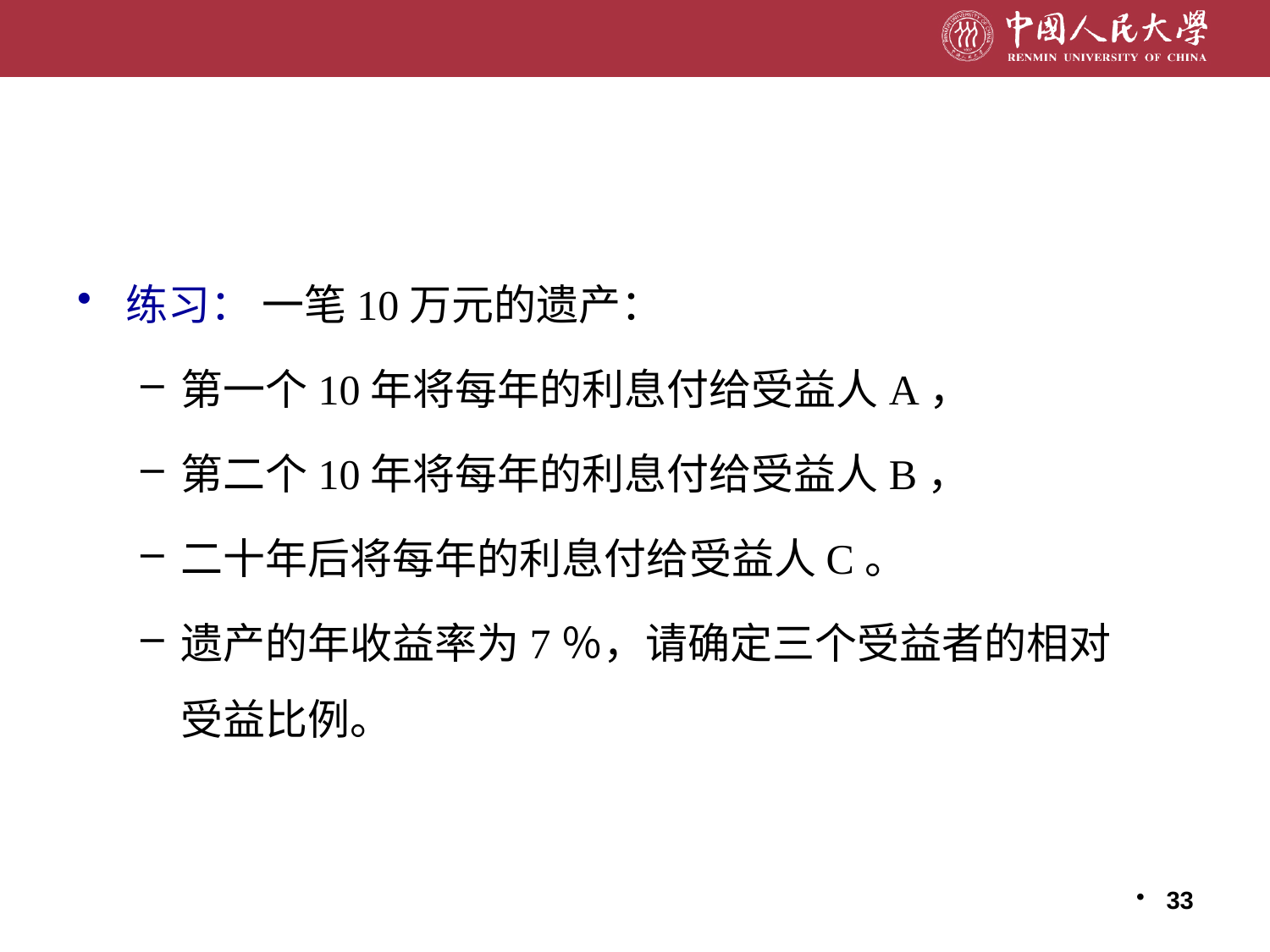

练习： 一笔10万元的遗产：
第一个10年将每年的利息付给受益人A，
第二个10年将每年的利息付给受益人B，
二十年后将每年的利息付给受益人C。
遗产的年收益率为7％，请确定三个受益者的相对受益比例。
33